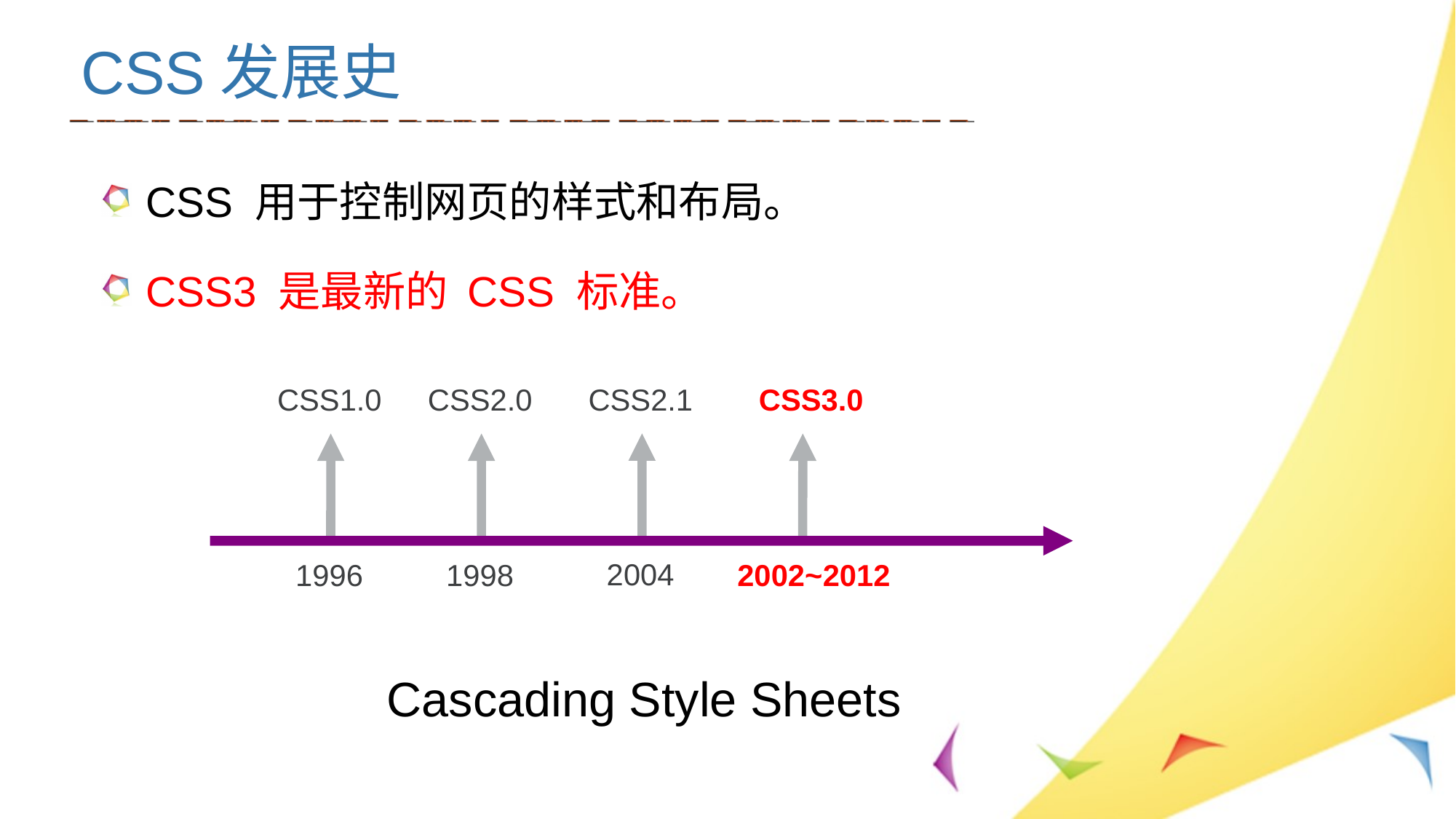

CSS发展史
CSS 用于控制网页的样式和布局。
CSS3 是最新的 CSS 标准。
CSS2.1
CSS1.0
CSS2.0
CSS3.0

1996
1998
2002~2012
Cascading Style Sheets

2004